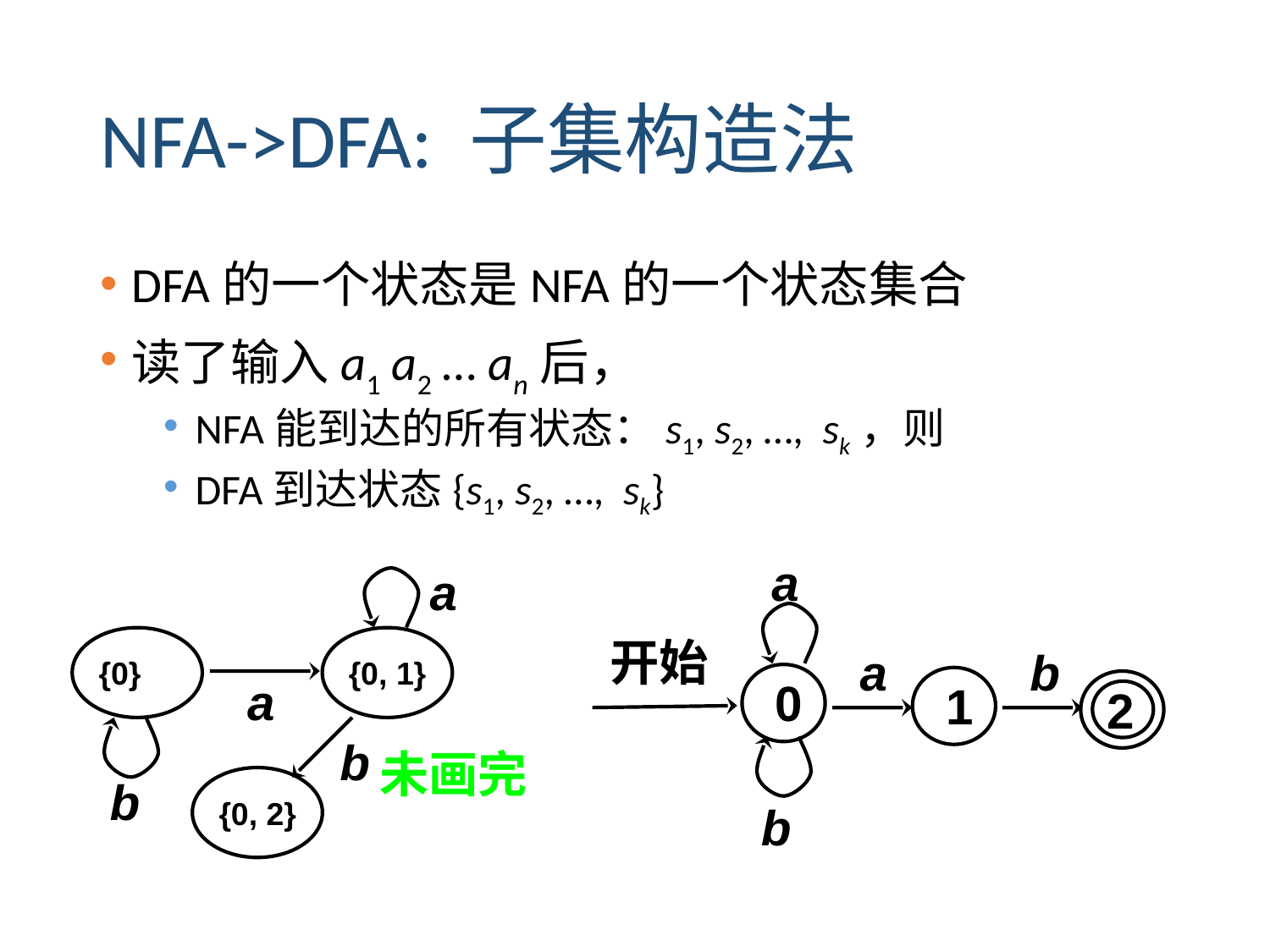

# NFA->DFA: 子集构造法
DFA的一个状态是NFA的一个状态集合
读了输入a1 a2 … an后，
NFA能到达的所有状态：s1, s2, …,  sk，则
DFA到达状态{s1, s2, …,  sk}

a

开始
a
b
 0
 1

2

b
a

{0}
{0, 1}
a

b

b
未画完
{0, 2}